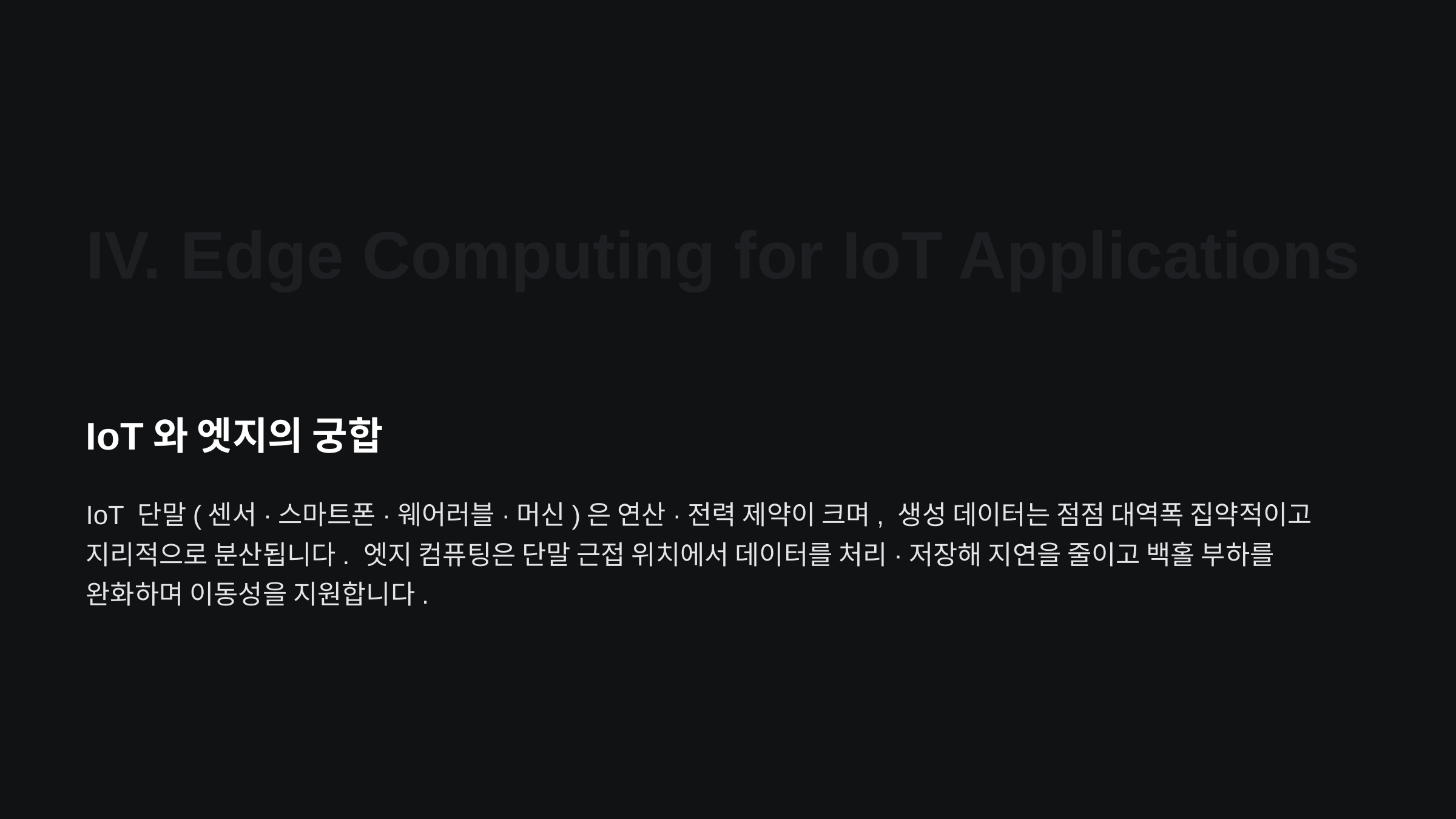

IV. Edge Computing for IoT Applications
IoT와 엣지의 궁합
IoT 단말(센서·스마트폰·웨어러블·머신)은 연산·전력 제약이 크며, 생성 데이터는 점점 대역폭 집약적이고 지리적으로 분산됩니다. 엣지 컴퓨팅은 단말 근접 위치에서 데이터를 처리·저장해 지연을 줄이고 백홀 부하를 완화하며 이동성을 지원합니다.